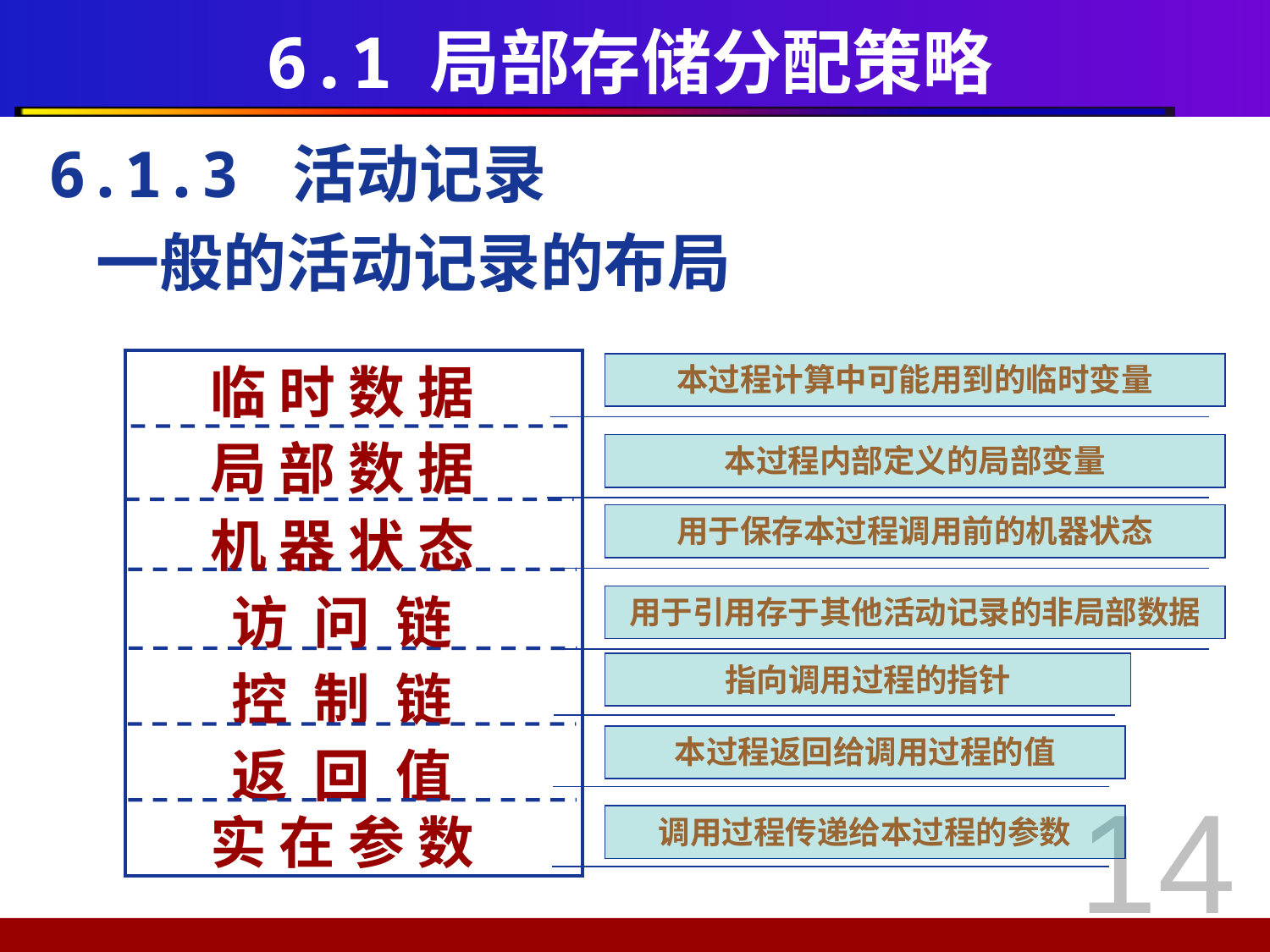

# 6.1 局部存储分配策略
6.1.3 活动记录
	一般的活动记录的布局
临 时 数 据

本过程计算中可能用到的临时变量
局 部 数 据

本过程内部定义的局部变量
机 器 状 态

用于保存本过程调用前的机器状态

访  问  链
用于引用存于其他活动记录的非局部数据

控  制  链
指向调用过程的指针

本过程返回给调用过程的值
返  回  值
14

实 在 参 数
调用过程传递给本过程的参数